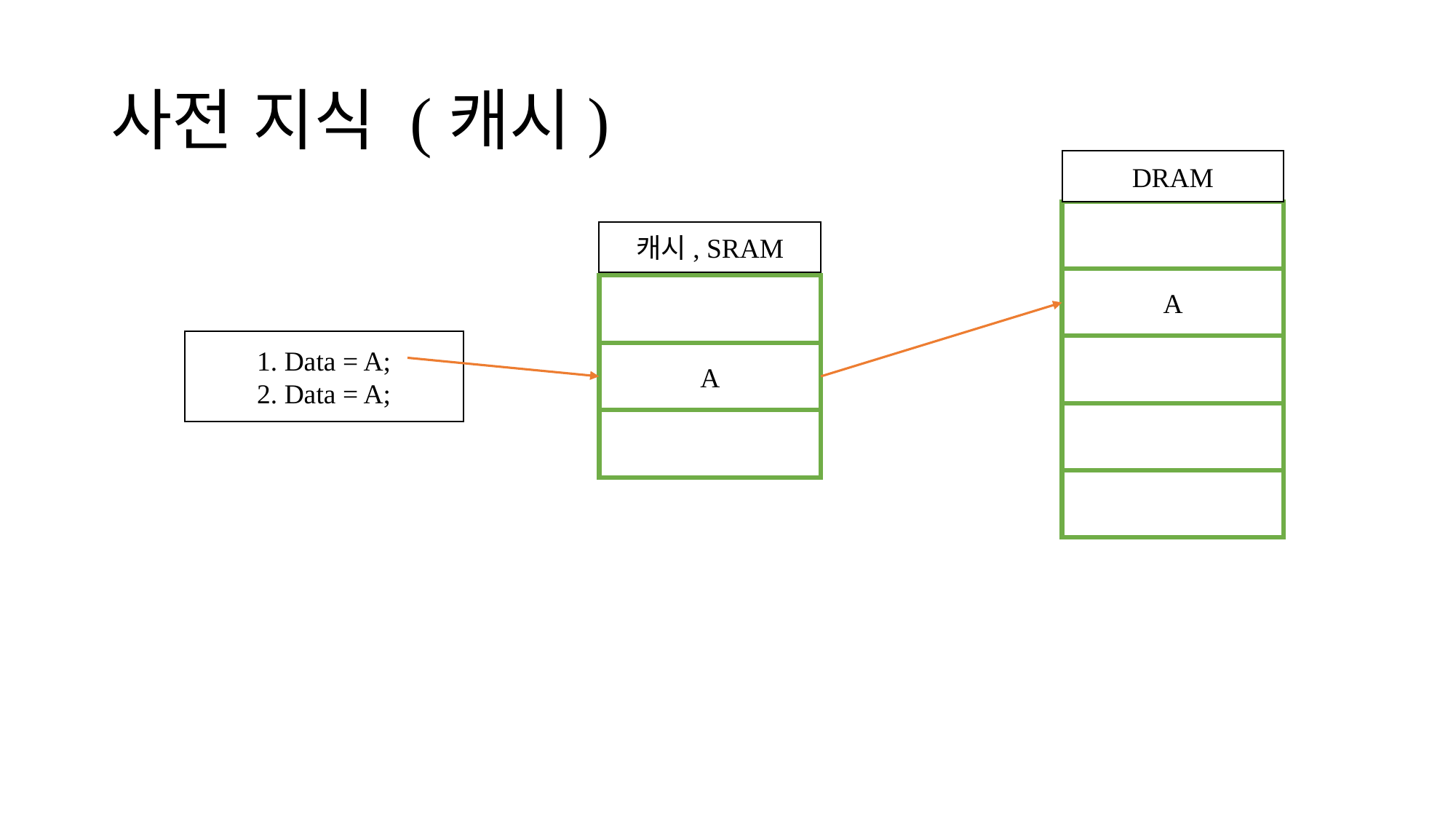

# 사전 지식 (캐시)
DRAM

캐시, SRAM
A

1. Data = A;
2. Data = A;

A